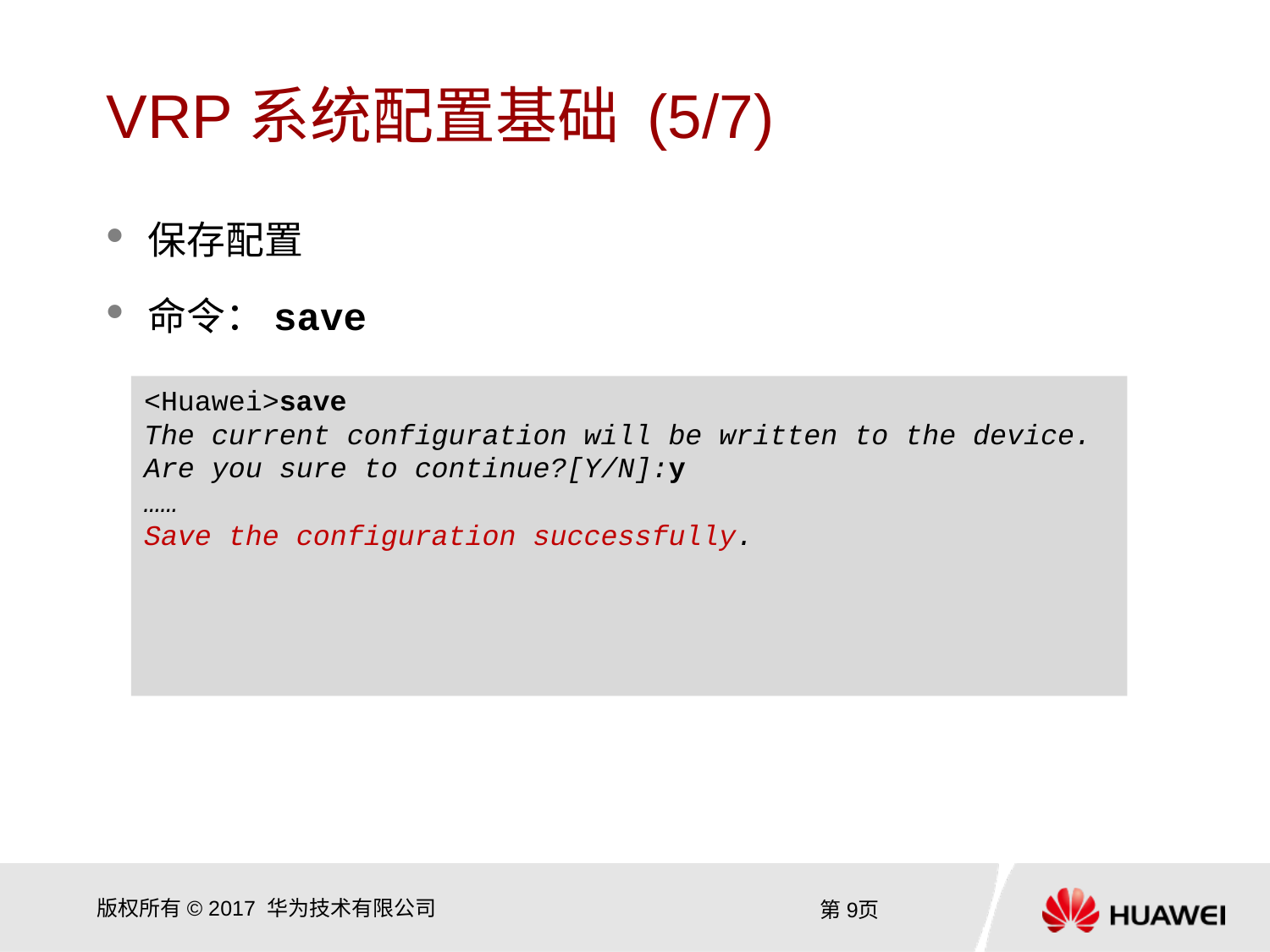

# VRP系统配置基础 (5/7)
保存配置
命令：save

<Huawei>save
The current configuration will be written to the device.
Are you sure to continue?[Y/N]:y
……
Save the configuration successfully.